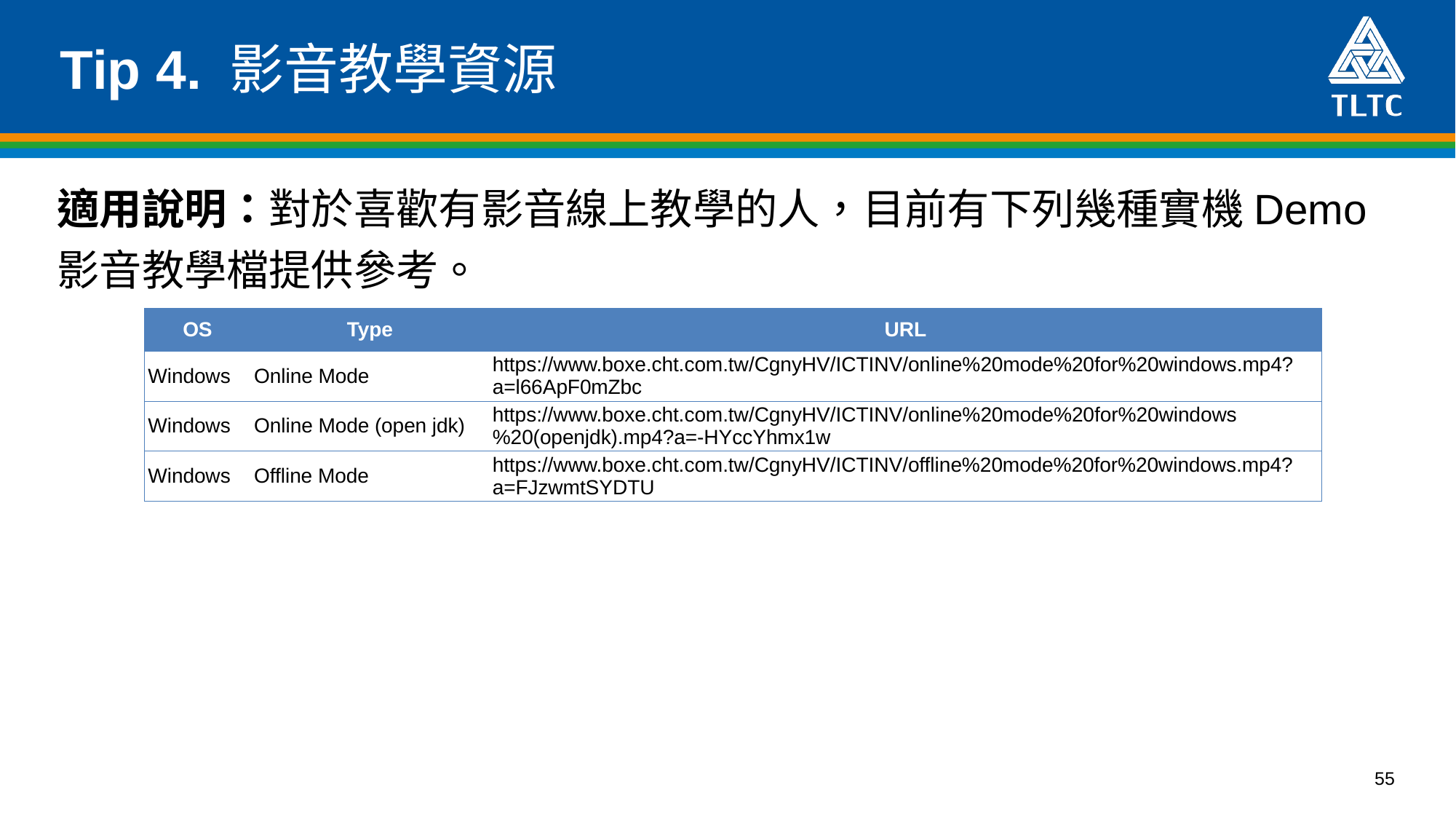

# Tip 4. 影音教學資源
適用說明：對於喜歡有影音線上教學的人，目前有下列幾種實機Demo影音教學檔提供參考。

| OS | Type | URL |
| --- | --- | --- |
| Windows | Online Mode | https://www.boxe.cht.com.tw/CgnyHV/ICTINV/online%20mode%20for%20windows.mp4?a=l66ApF0mZbc |
| Windows | Online Mode (open jdk) | https://www.boxe.cht.com.tw/CgnyHV/ICTINV/online%20mode%20for%20windows%20(openjdk).mp4?a=-HYccYhmx1w |
| Windows | Offline Mode | https://www.boxe.cht.com.tw/CgnyHV/ICTINV/offline%20mode%20for%20windows.mp4?a=FJzwmtSYDTU |
55